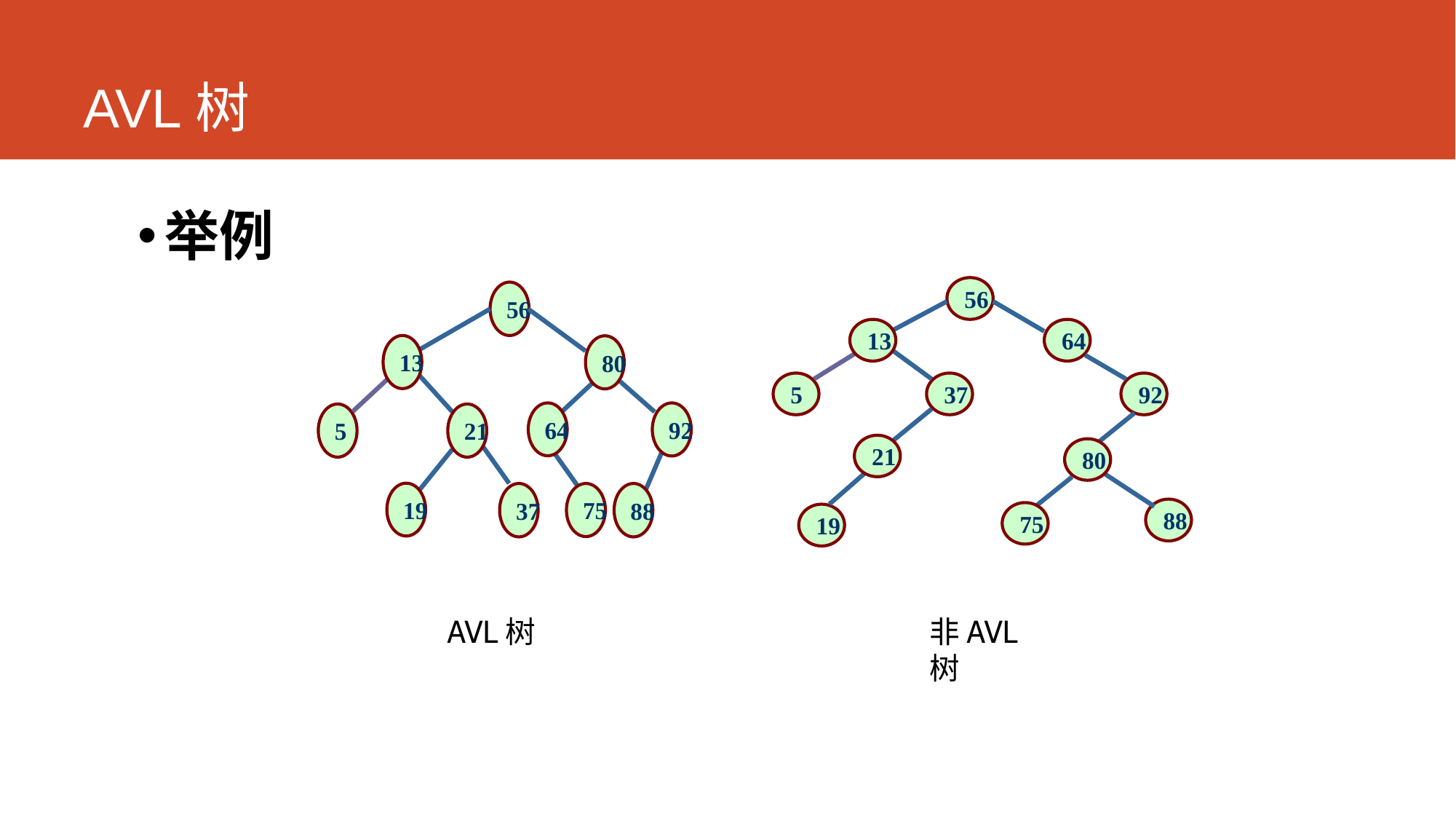

# AVL树
举例
56

13
64

5
37
92

21
80

88
75
19
56

13
80

64
92
5
21

19
37
75
88
AVL树
非AVL树